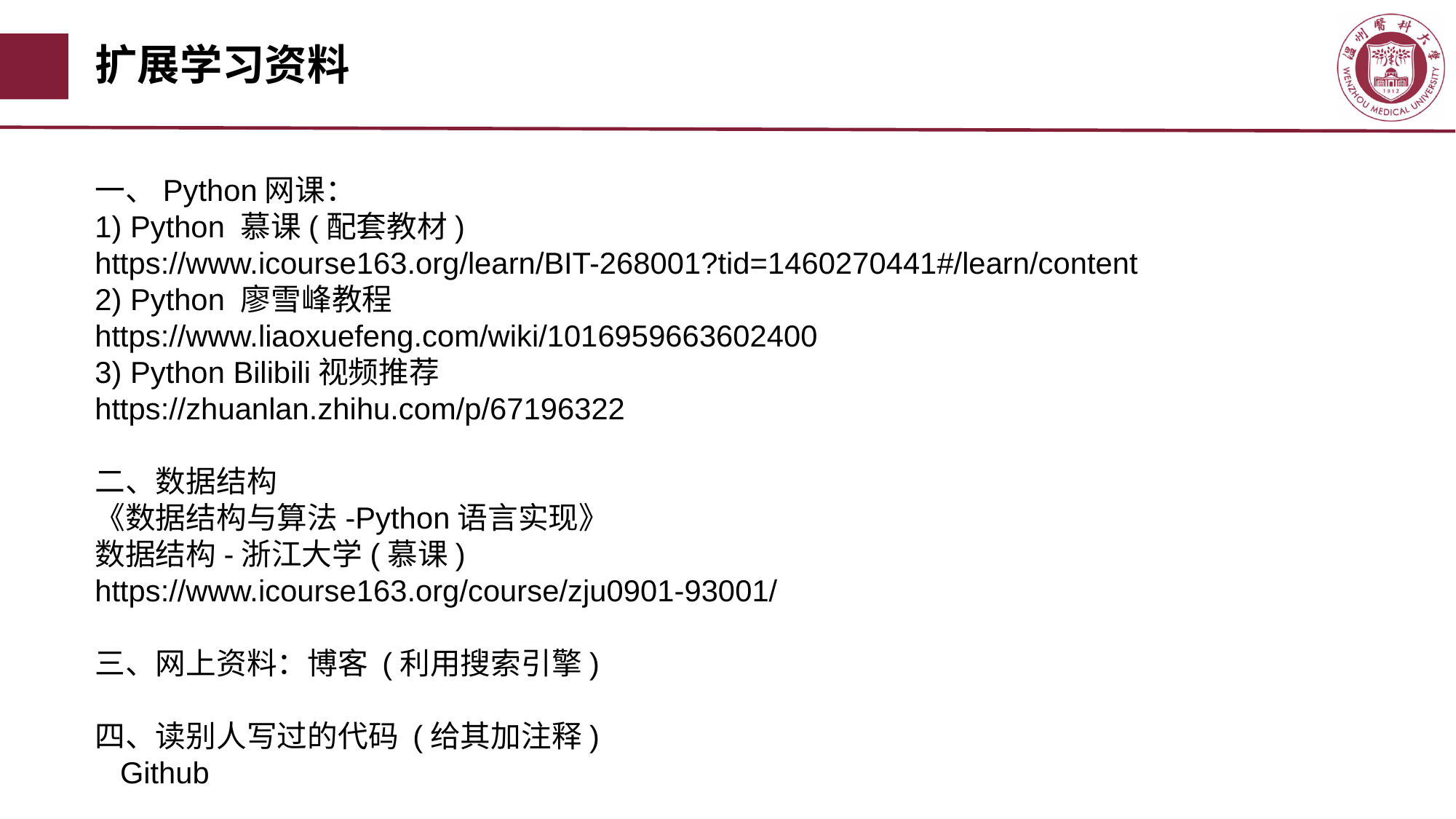

# 扩展学习资料
一、Python网课：
1) Python 慕课(配套教材)
https://www.icourse163.org/learn/BIT-268001?tid=1460270441#/learn/content
2) Python 廖雪峰教程
https://www.liaoxuefeng.com/wiki/1016959663602400
3) Python Bilibili视频推荐
https://zhuanlan.zhihu.com/p/67196322

二、数据结构
《数据结构与算法-Python语言实现》
数据结构-浙江大学(慕课)
https://www.icourse163.org/course/zju0901-93001/

三、网上资料：博客 (利用搜索引擎)

四、读别人写过的代码 (给其加注释)
   Github